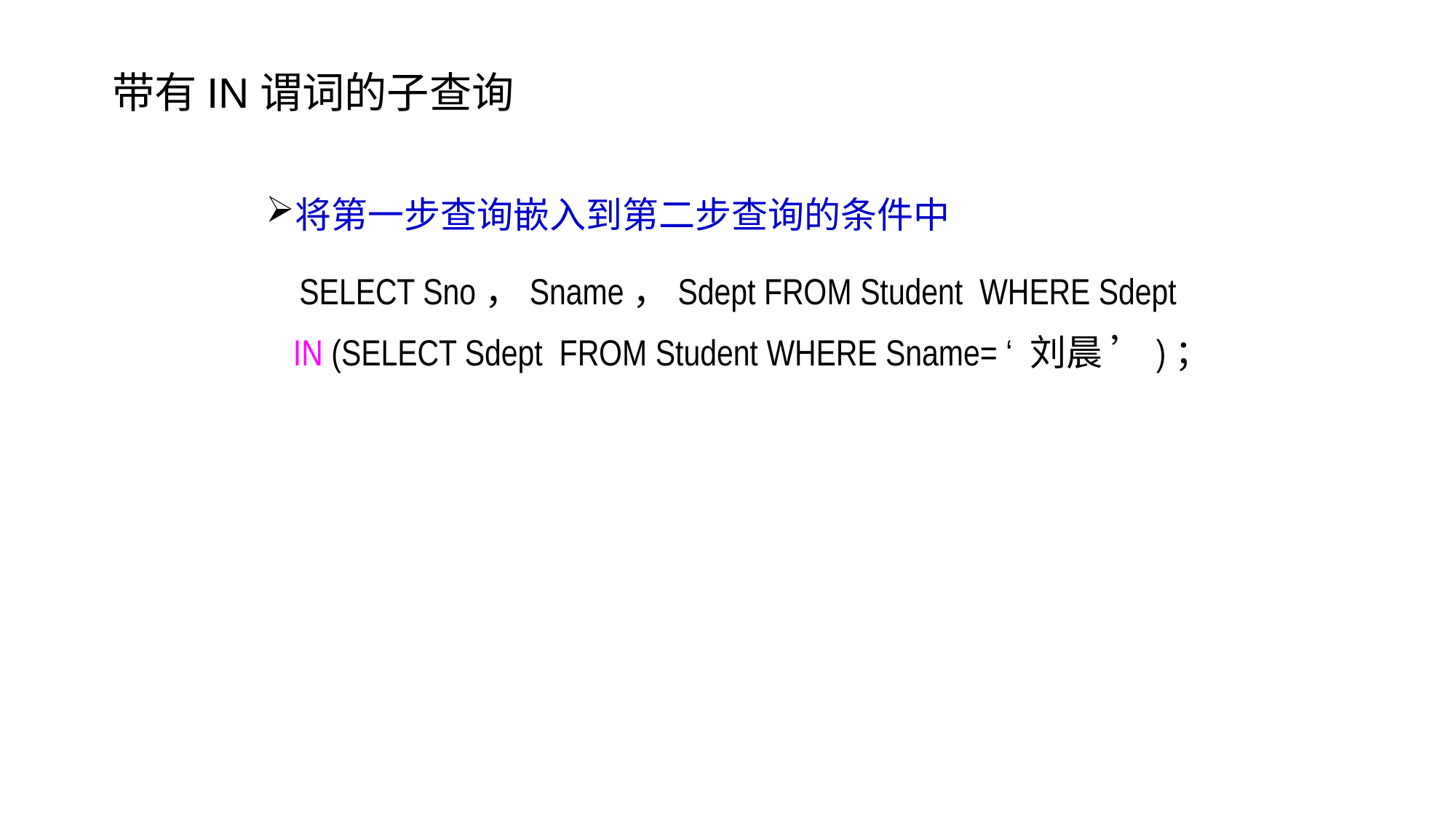

带有IN谓词的子查询
将第一步查询嵌入到第二步查询的条件中
    SELECT Sno，Sname，Sdept FROM Student  WHERE Sdept  IN (SELECT Sdept  FROM Student WHERE Sname= ‘ 刘晨 ’)；